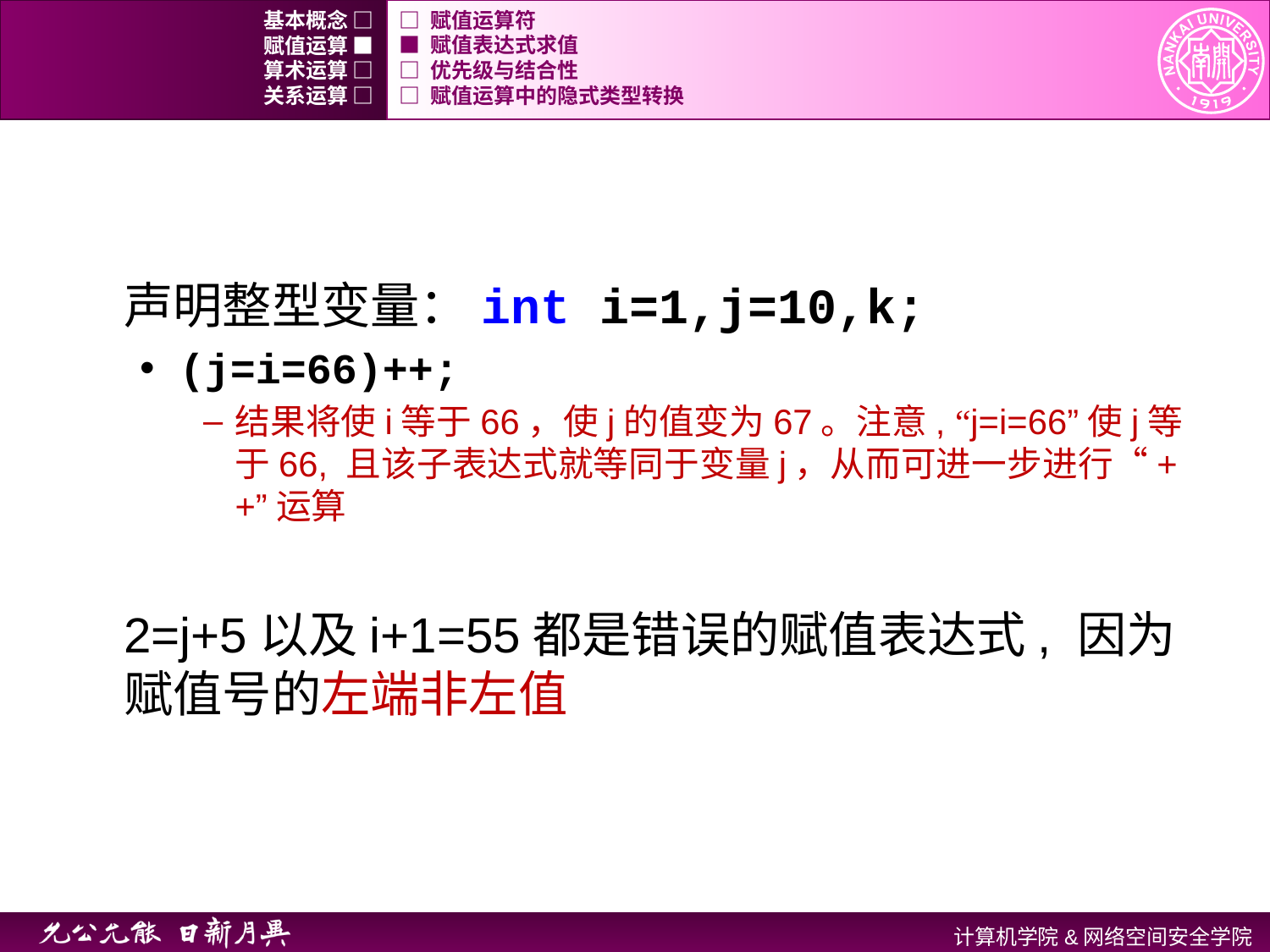

基本概念 □
□ 赋值运算符
赋值运算 ■
■ 赋值表达式求值
算术运算 □
□ 优先级与结合性
关系运算 □
□ 赋值运算中的隐式类型转换
声明整型变量：int i=1,j=10,k;
(j=i=66)++;
结果将使i等于66，使j的值变为67。注意, “j=i=66”使j等于66, 且该子表达式就等同于变量j，从而可进一步进行“++”运算

2=j+5以及i+1=55都是错误的赋值表达式, 因为赋值号的左端非左值